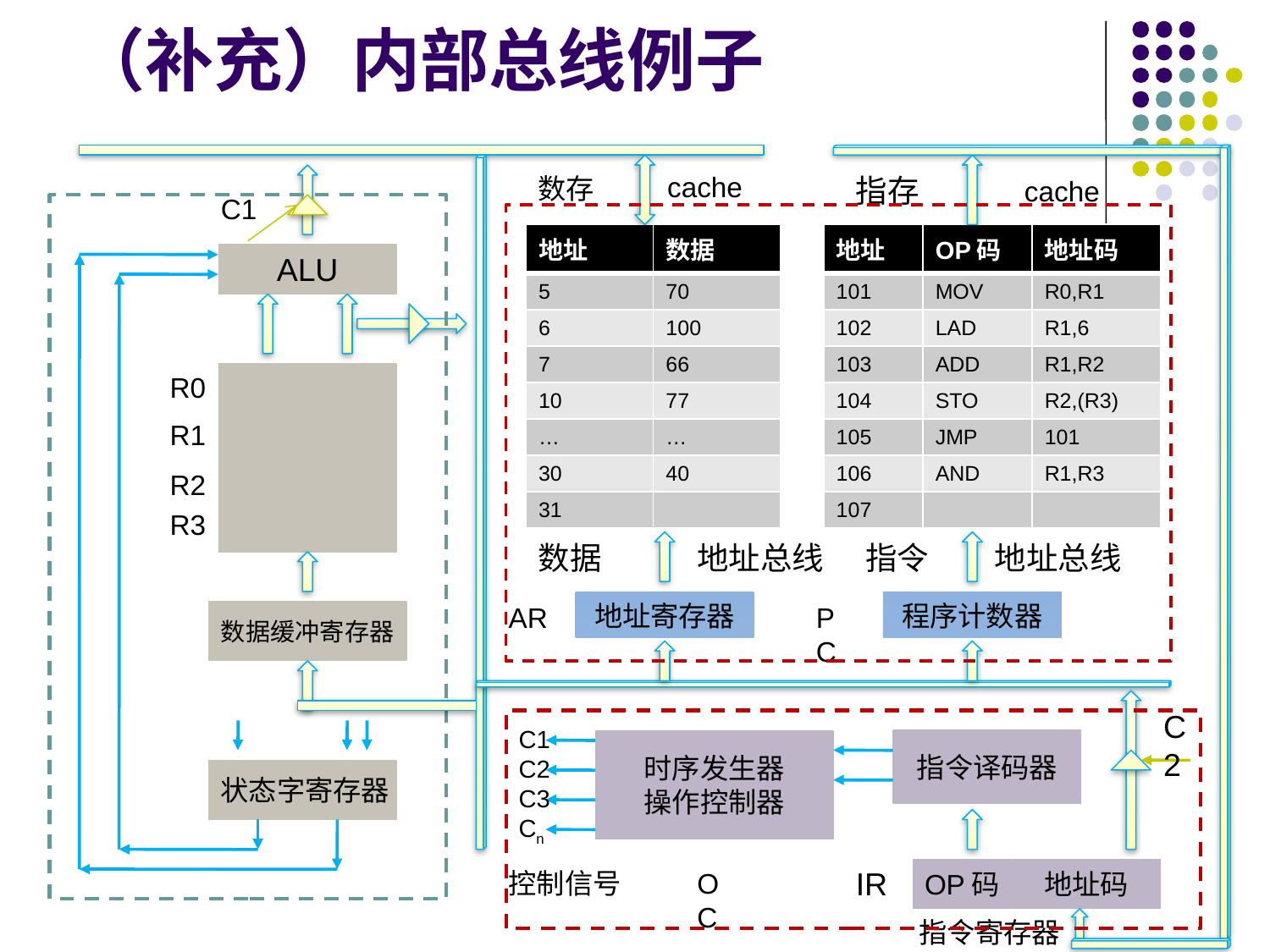

# （补充）内部总线例子

cache

数存
指存
cache
C1

| 地址 | 数据 |
| --- | --- |
| 5 | 70 |
| 6 | 100 |
| 7 | 66 |
| 10 | 77 |
| … | … |
| 30 | 40 |
| 31 |  |
| 地址 | OP码 | 地址码 |
| --- | --- | --- |
| 101 | MOV | R0,R1 |
| 102 | LAD | R1,6 |
| 103 | ADD | R1,R2 |
| 104 | STO | R2,(R3) |
| 105 | JMP | 101 |
| 106 | AND | R1,R3 |
| 107 |  |  |
ALU

R0
R1
R2
R3

数据

地址总线
指令

地址总线

地址寄存器
程序计数器
AR
PC
数据缓冲寄存器

C2

C1
时序发生器
操作控制器
指令译码器
C2

状态字寄存器
C3
Cn

IR
控制信号
OC
OP码
地址码
7
指令寄存器